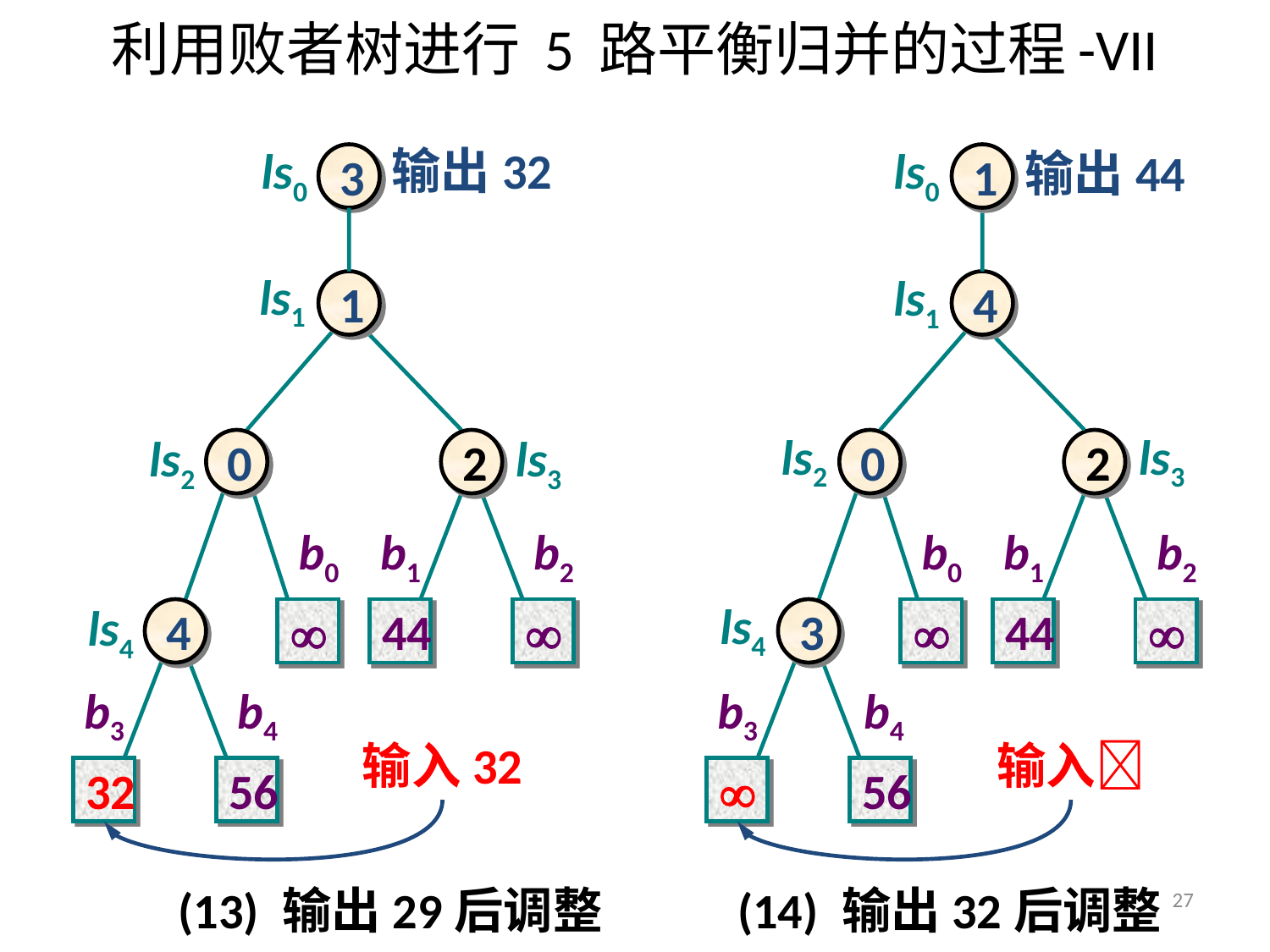

利用败者树进行 5 路平衡归并的过程-VII
ls0
输出32
ls0
输出44
3
1

ls1
ls1
1
4

ls2
ls3
ls2
ls3
0
2
0
2

b0
b1
b2
b0
b1
b2
ls4
ls4
4
∞
44
∞
3
∞
44
∞

b3
b4
b3
b4
输入32
输入∞
32
56
∞
56
27
(13) 输出29后调整           (14) 输出32后调整